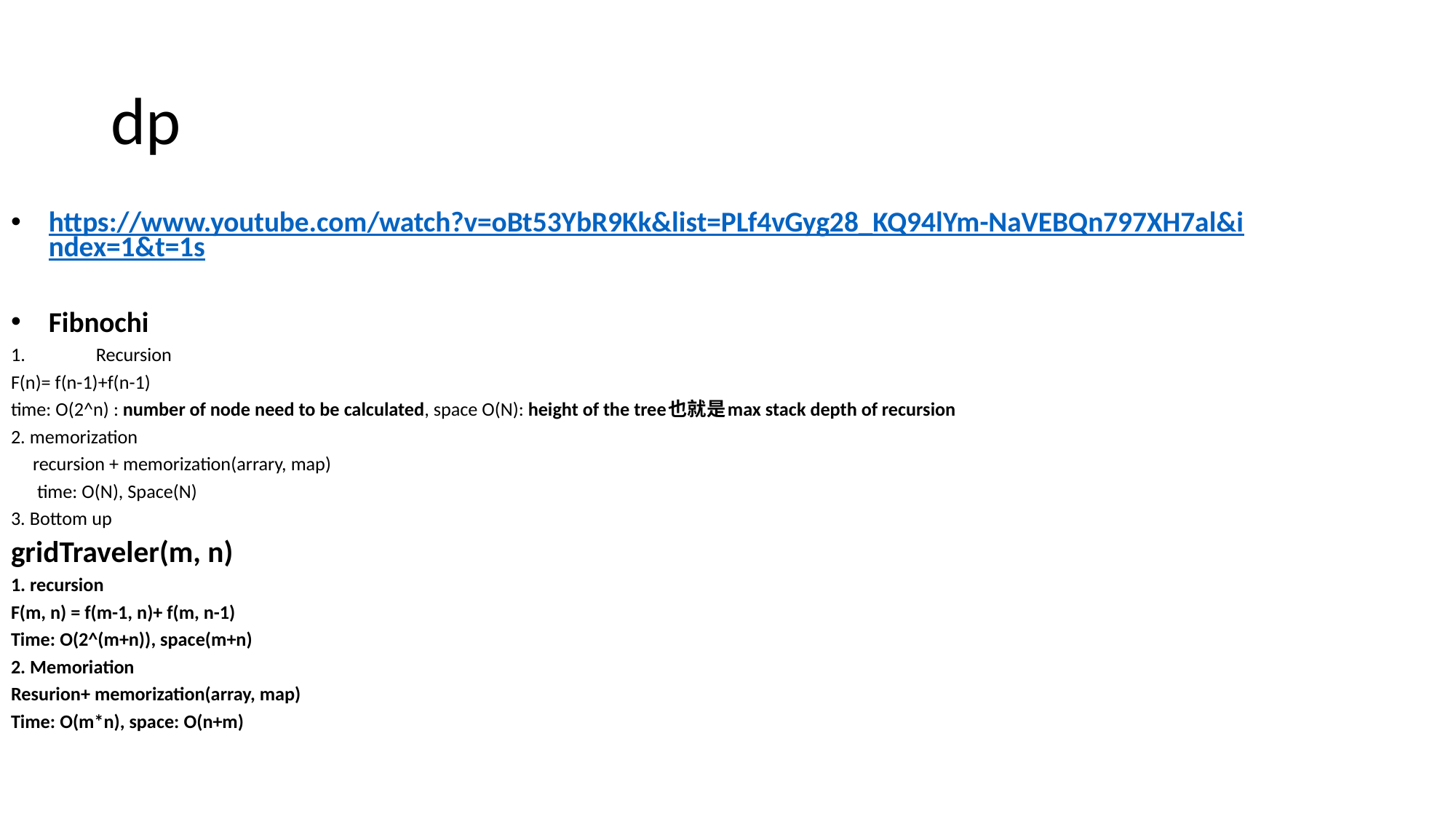

# dp
https://www.youtube.com/watch?v=oBt53YbR9Kk&list=PLf4vGyg28_KQ94lYm-NaVEBQn797XH7al&index=1&t=1s

Fibnochi
Recursion
F(n)= f(n-1)+f(n-1)
time: O(2^n) : number of node need to be calculated, space O(N): height of the tree也就是max stack depth of recursion
2. memorization
     recursion + memorization(arrary, map)
      time: O(N), Space(N)
3. Bottom up
gridTraveler(m, n)
1. recursion
F(m, n) = f(m-1, n)+ f(m, n-1)
Time: O(2^(m+n)), space(m+n)
2. Memoriation
Resurion+ memorization(array, map)
Time: O(m*n), space: O(n+m)